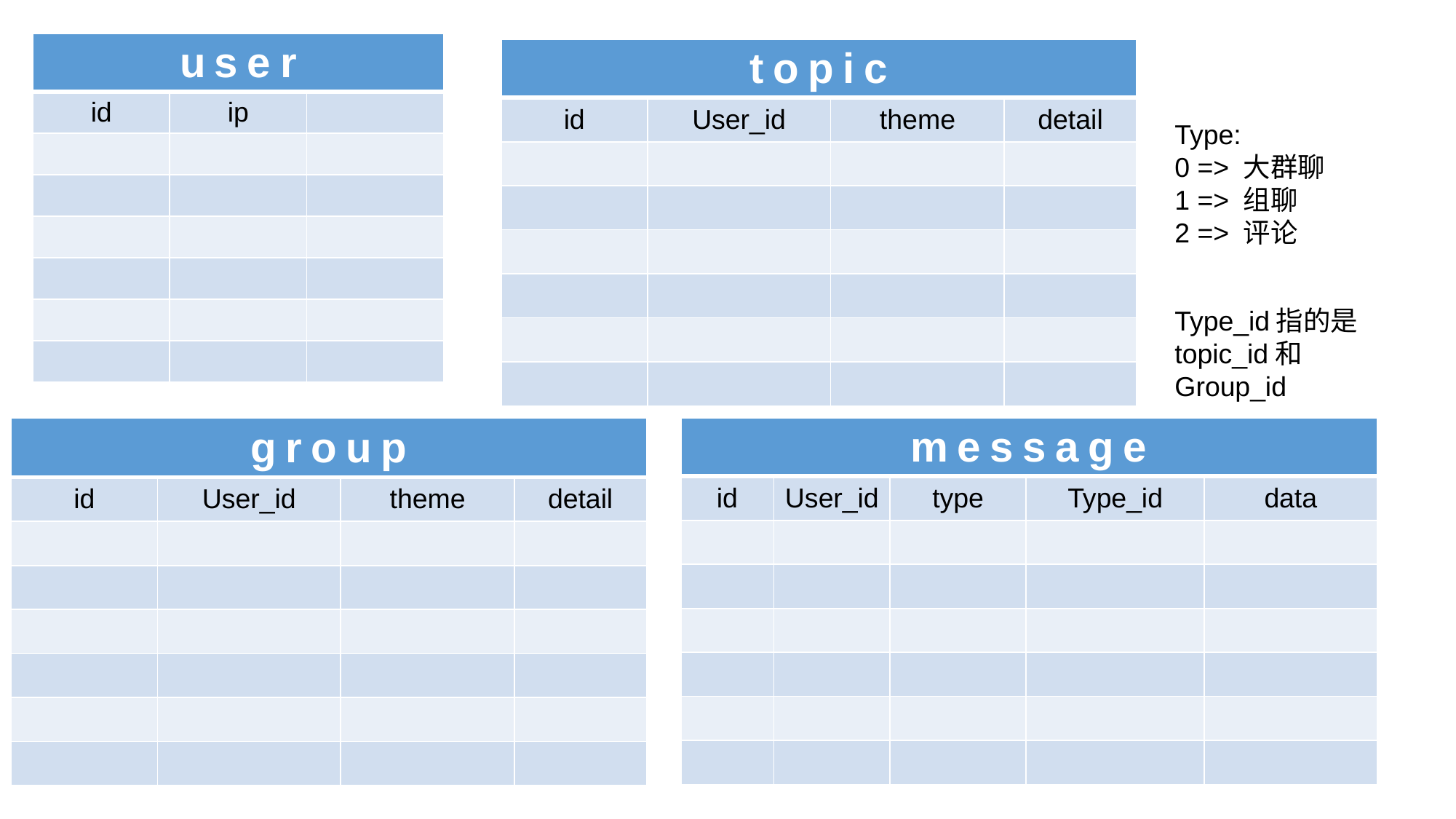

| user |  |  |
| --- | --- | --- |
| id | ip |  |
|  |  |  |
|  |  |  |
|  |  |  |
|  |  |  |
|  |  |  |
|  |  |  |
| topic |  |  |  |
| --- | --- | --- | --- |
| id | User\_id | theme | detail |
|  |  |  |  |
|  |  |  |  |
|  |  |  |  |
|  |  |  |  |
|  |  |  |  |
|  |  |  |  |
Type:
0 => 大群聊
1 => 组聊
2 => 评论
Type_id指的是topic_id和Group_id
| group |  |  |  |
| --- | --- | --- | --- |
| id | User\_id | theme | detail |
|  |  |  |  |
|  |  |  |  |
|  |  |  |  |
|  |  |  |  |
|  |  |  |  |
|  |  |  |  |
| message |  |  |  |  |
| --- | --- | --- | --- | --- |
| id | User\_id | type | Type\_id | data |
|  |  |  |  |  |
|  |  |  |  |  |
|  |  |  |  |  |
|  |  |  |  |  |
|  |  |  |  |  |
|  |  |  |  |  |